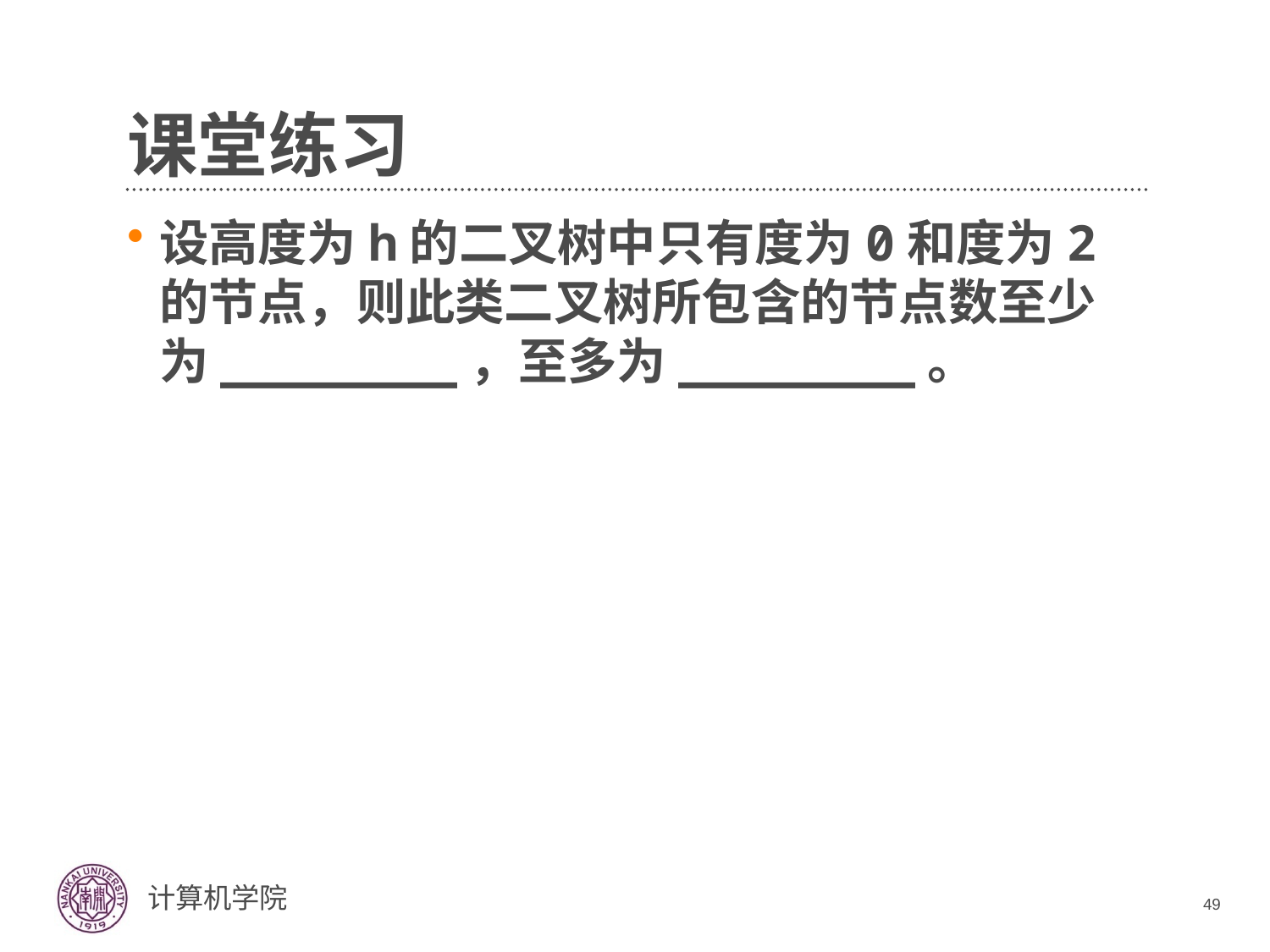

# 课堂练习
设高度为h的二叉树中只有度为0和度为2的节点，则此类二叉树所包含的节点数至少为________，至多为________。
49